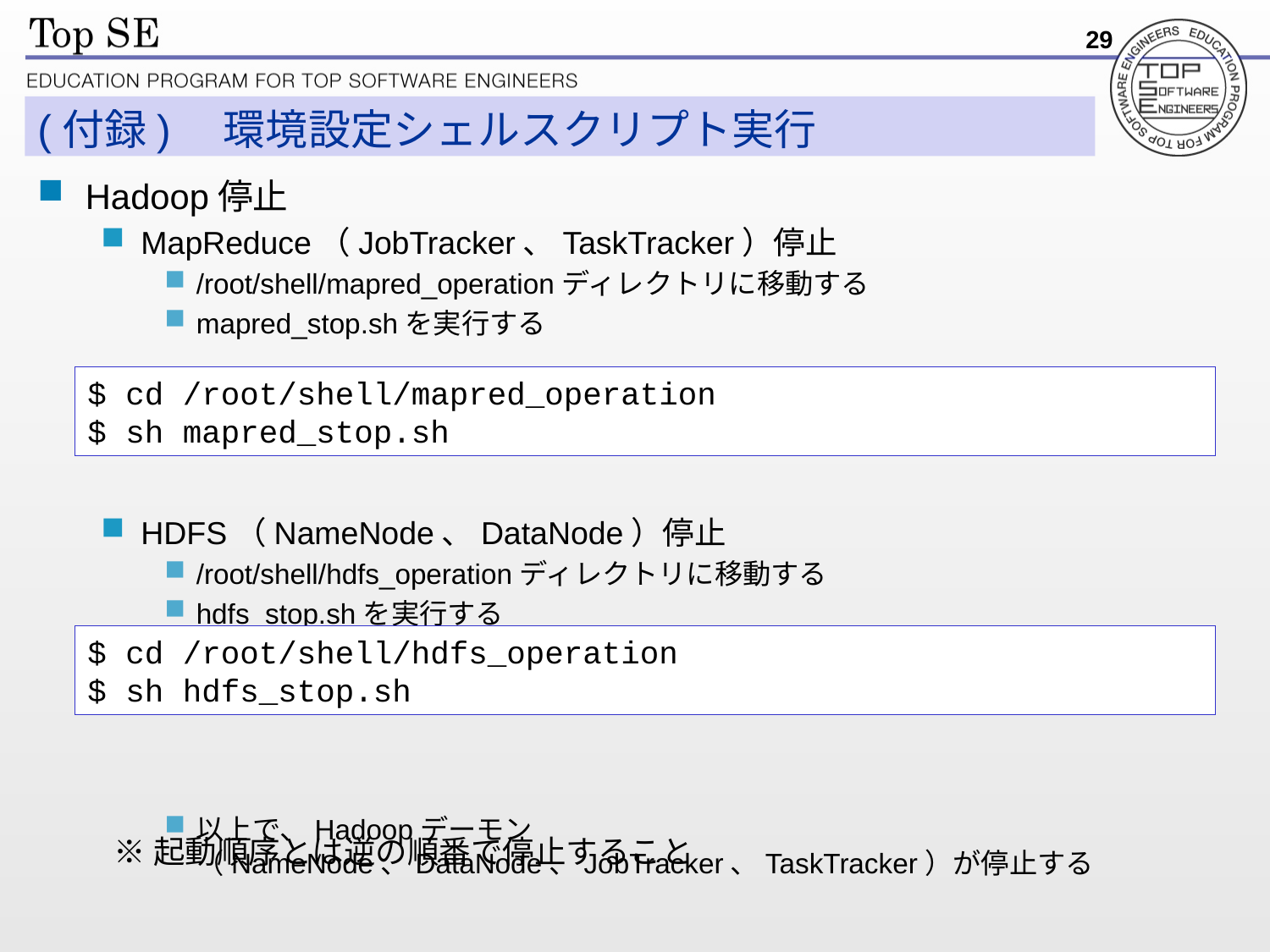

29
# (付録)　環境設定シェルスクリプト実行
Hadoop停止
MapReduce（JobTracker、TaskTracker）停止
/root/shell/mapred_operationディレクトリに移動する
mapred_stop.shを実行する

HDFS（NameNode、DataNode）停止
/root/shell/hdfs_operationディレクトリに移動する
hdfs_stop.shを実行する

以上で、Hadoopデーモン（NameNode、DataNode、JobTracker、TaskTracker）が停止する

$ cd /root/shell/mapred_operation
$ sh mapred_stop.sh
$ cd /root/shell/hdfs_operation
$ sh hdfs_stop.sh
※起動順序とは逆の順番で停止すること